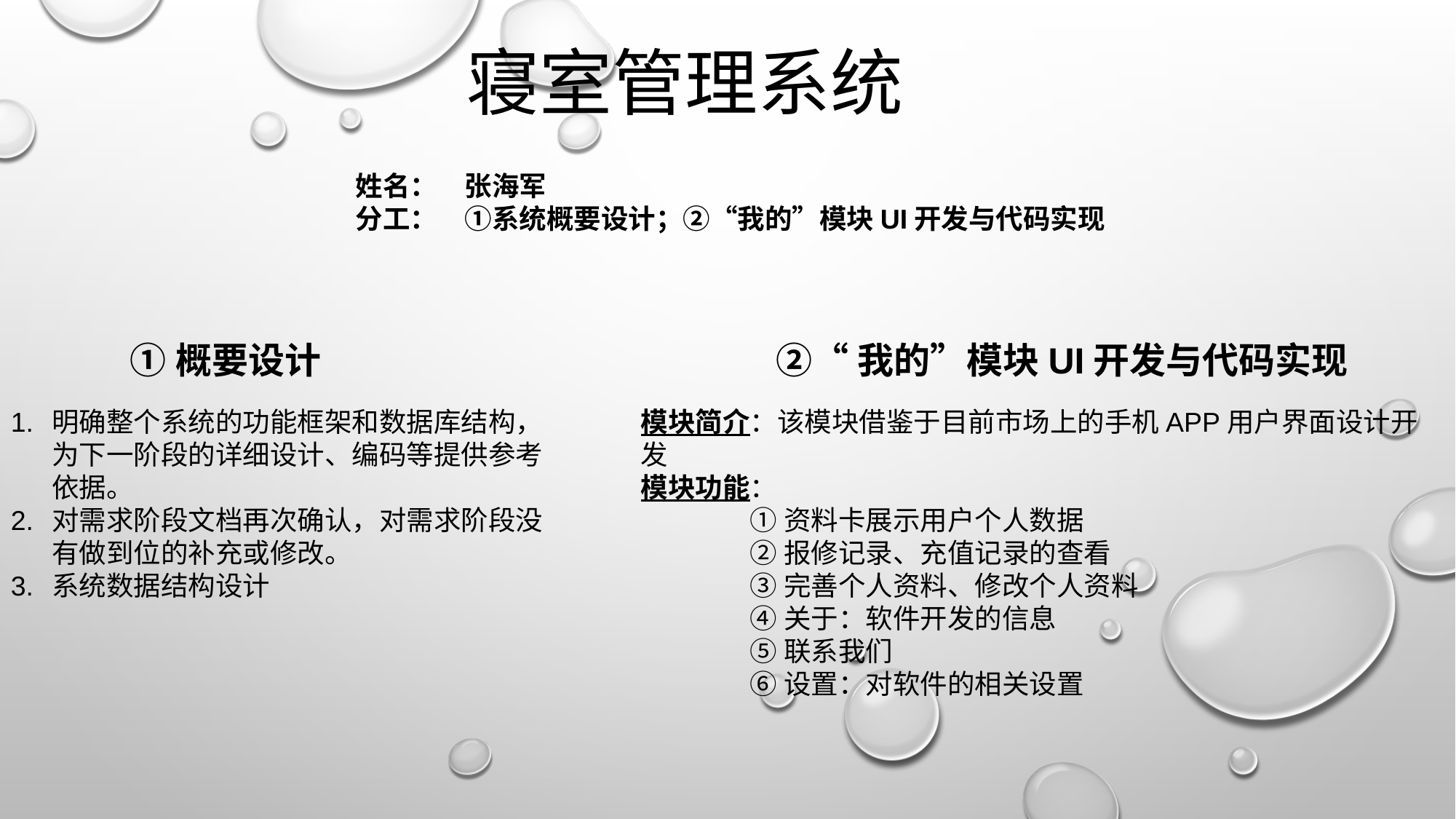

# 寝室管理系统
姓名：	张海军
分工：	①系统概要设计；②“我的”模块UI开发与代码实现

①概要设计
②“我的”模块UI开发与代码实现
明确整个系统的功能框架和数据库结构，为下一阶段的详细设计、编码等提供参考依据。
对需求阶段文档再次确认，对需求阶段没有做到位的补充或修改。
系统数据结构设计
模块简介：该模块借鉴于目前市场上的手机APP用户界面设计开发
模块功能：
①资料卡展示用户个人数据
②报修记录、充值记录的查看
③完善个人资料、修改个人资料
④关于：软件开发的信息
⑤联系我们
⑥设置：对软件的相关设置